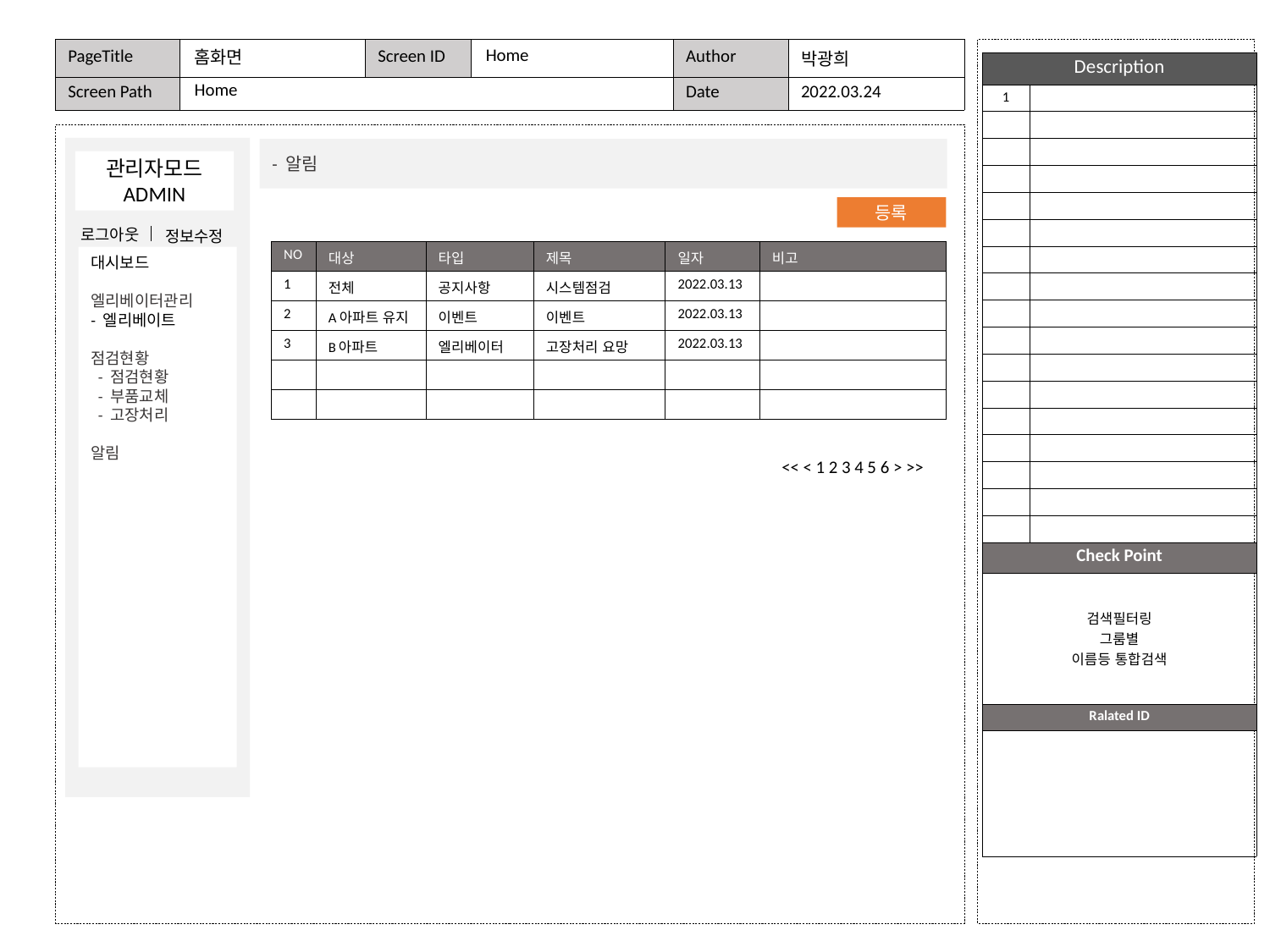

Home
홈화면
| Description | Description |
| --- | --- |
| 1 |  |
|  |  |
|  |  |
|  |  |
|  |  |
|  |  |
|  |  |
|  |  |
|  |  |
|  |  |
|  |  |
|  |  |
|  |  |
|  |  |
|  |  |
|  |  |
|  |  |
| Check Point |  |
| 검색필터링 그룸별 이름등 통합검색 |  |
| Ralated ID |  |
|  |  |
Home

- 알림
관리자모드
ADMIN
등록
로그아웃
정보수정
| NO | 대상 | 타입 | 제목 | 일자 | 비고 |
| --- | --- | --- | --- | --- | --- |
| 1 | 전체 | 공지사항 | 시스템점검 | 2022.03.13 |  |
| 2 | A아파트 유지 | 이벤트 | 이벤트 | 2022.03.13 |  |
| 3 | B아파트 | 엘리베이터 | 고장처리 요망 | 2022.03.13 |  |
|  |  |  |  |  |  |
|  |  |  |  |  |  |
대시보드

엘리베이터관리
- 엘리베이트

점검현황
  - 점검현황
  - 부품교체
  - 고장처리

알림
<< < 1 2 3 4 5 6 > >>